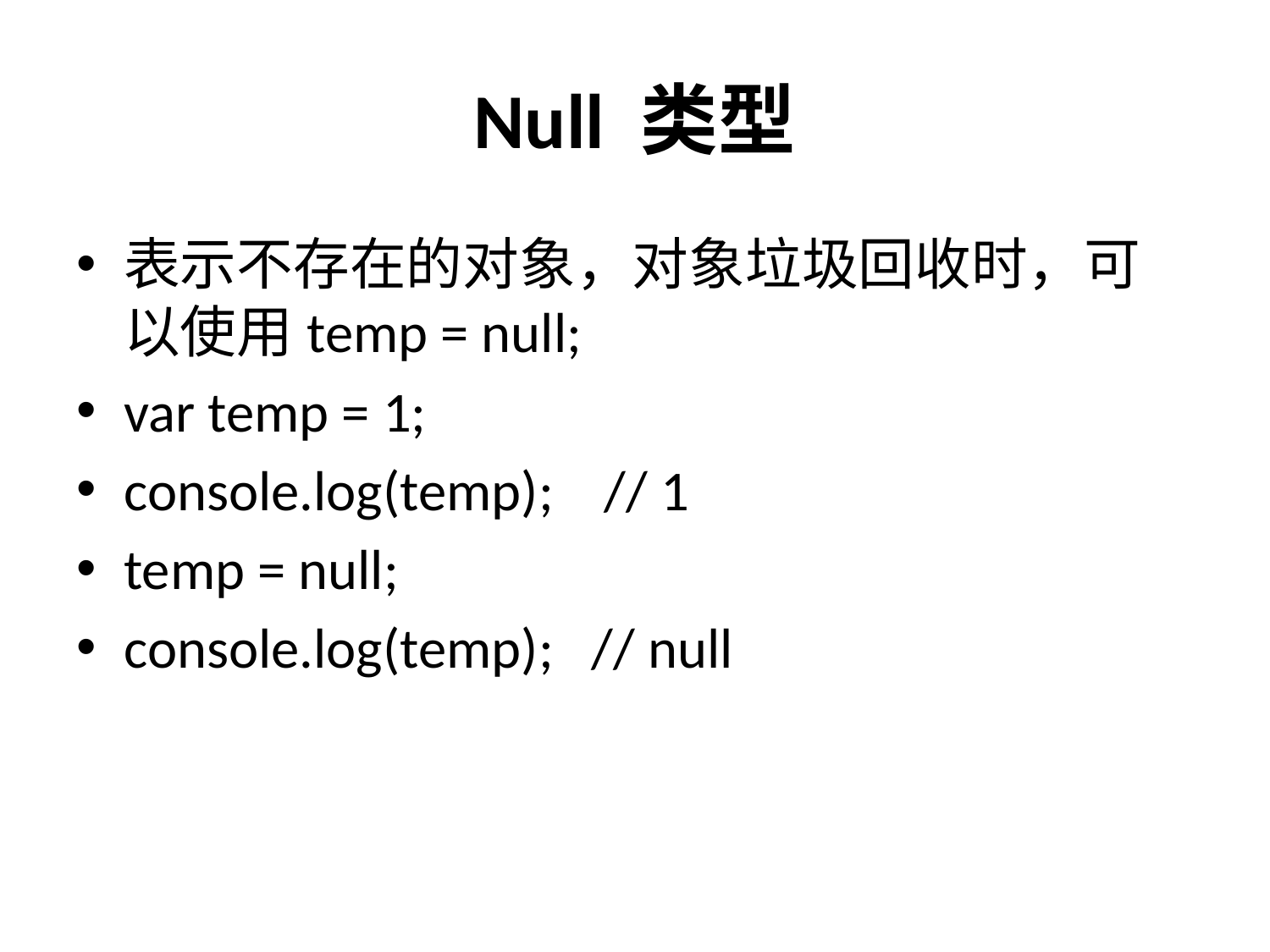

# Null 类型
表示不存在的对象，对象垃圾回收时，可以使用temp = null;
var temp = 1;
console.log(temp);    // 1
temp = null;
console.log(temp);   // null